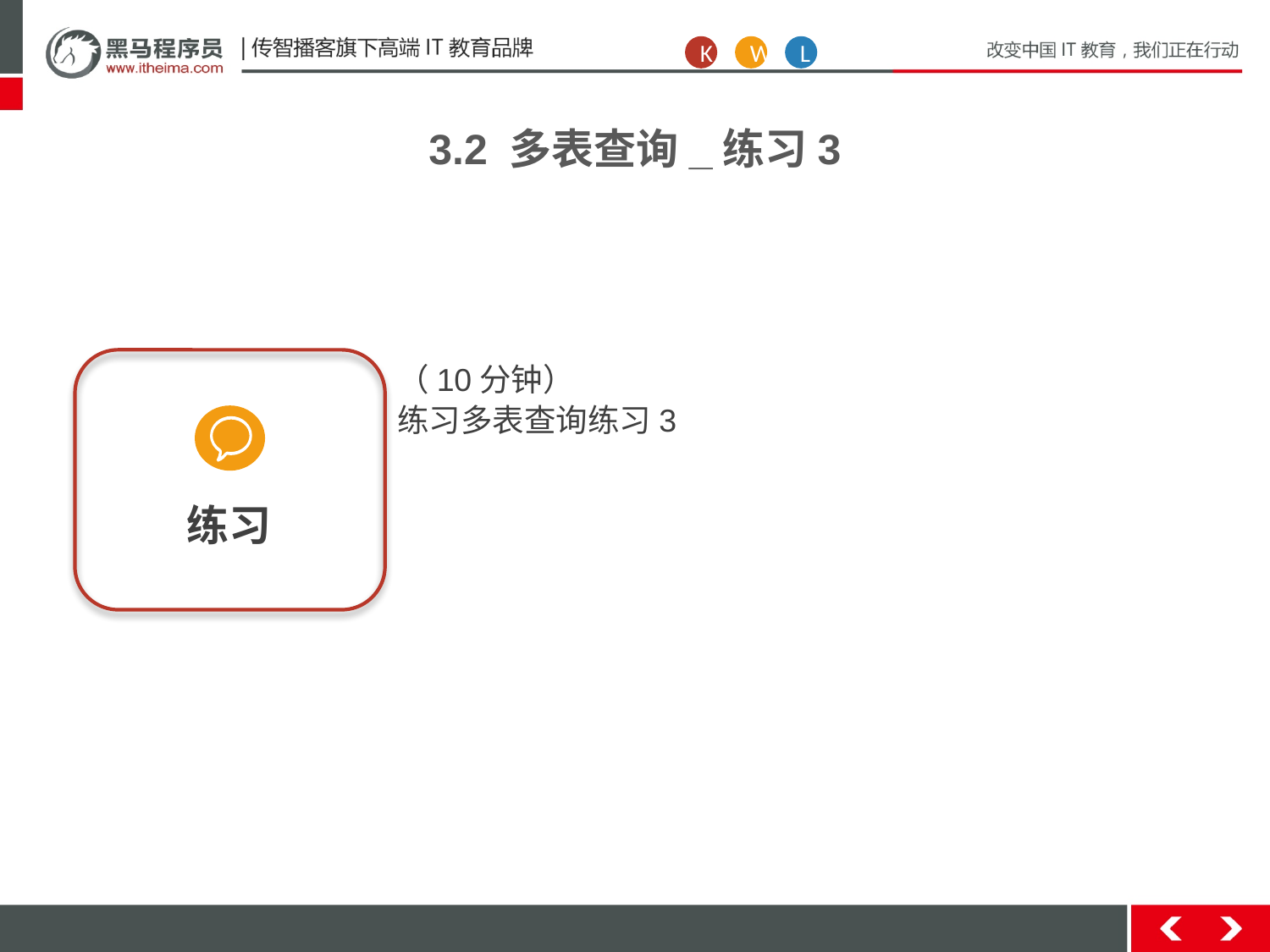

K
W
L
3.2 多表查询_练习3

练习
（10分钟）
练习多表查询练习3